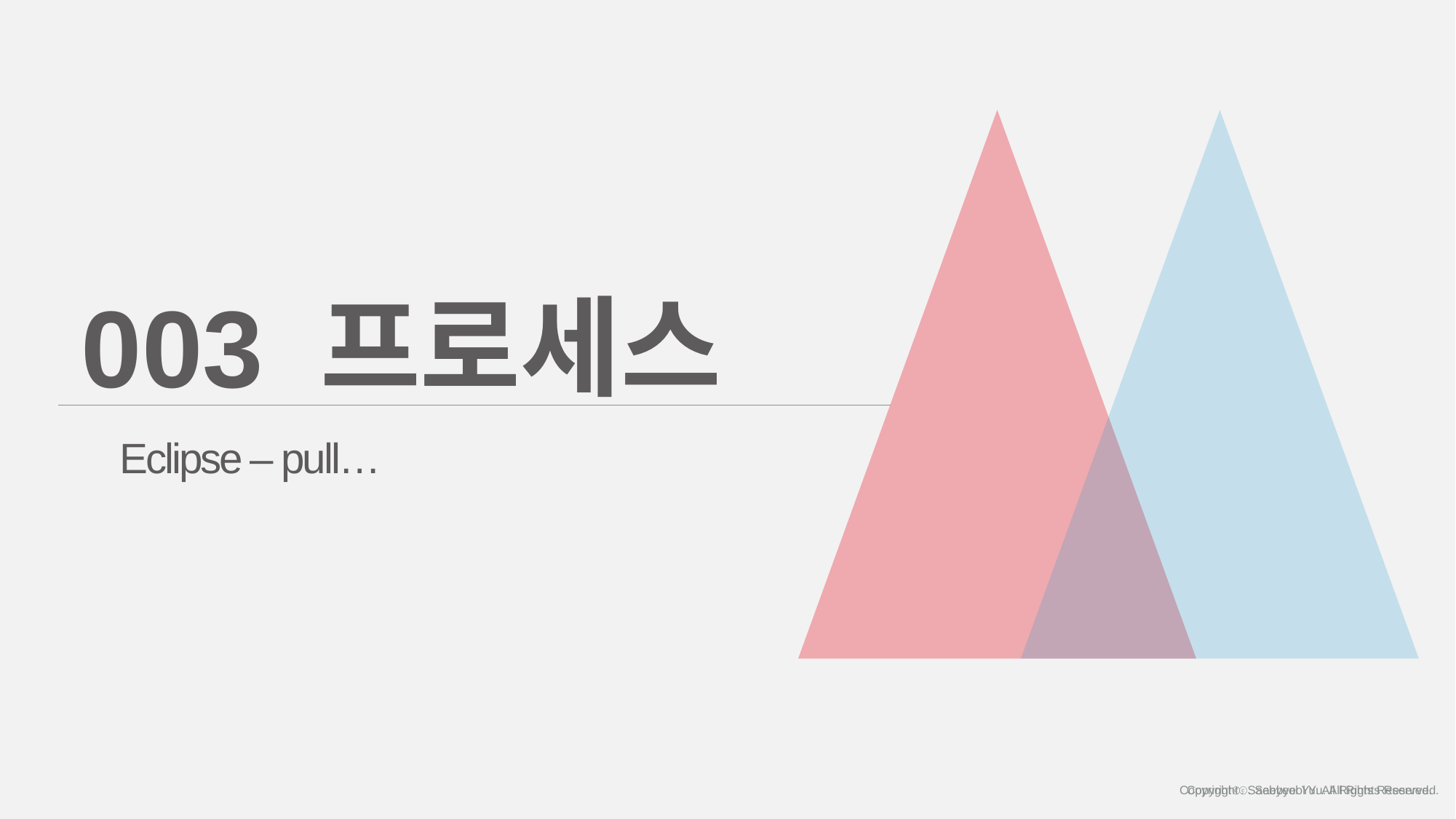

003 프로세스
Eclipse – pull…
Copyrightⓒ. Saebyeol Yu. All Rights Reserved.